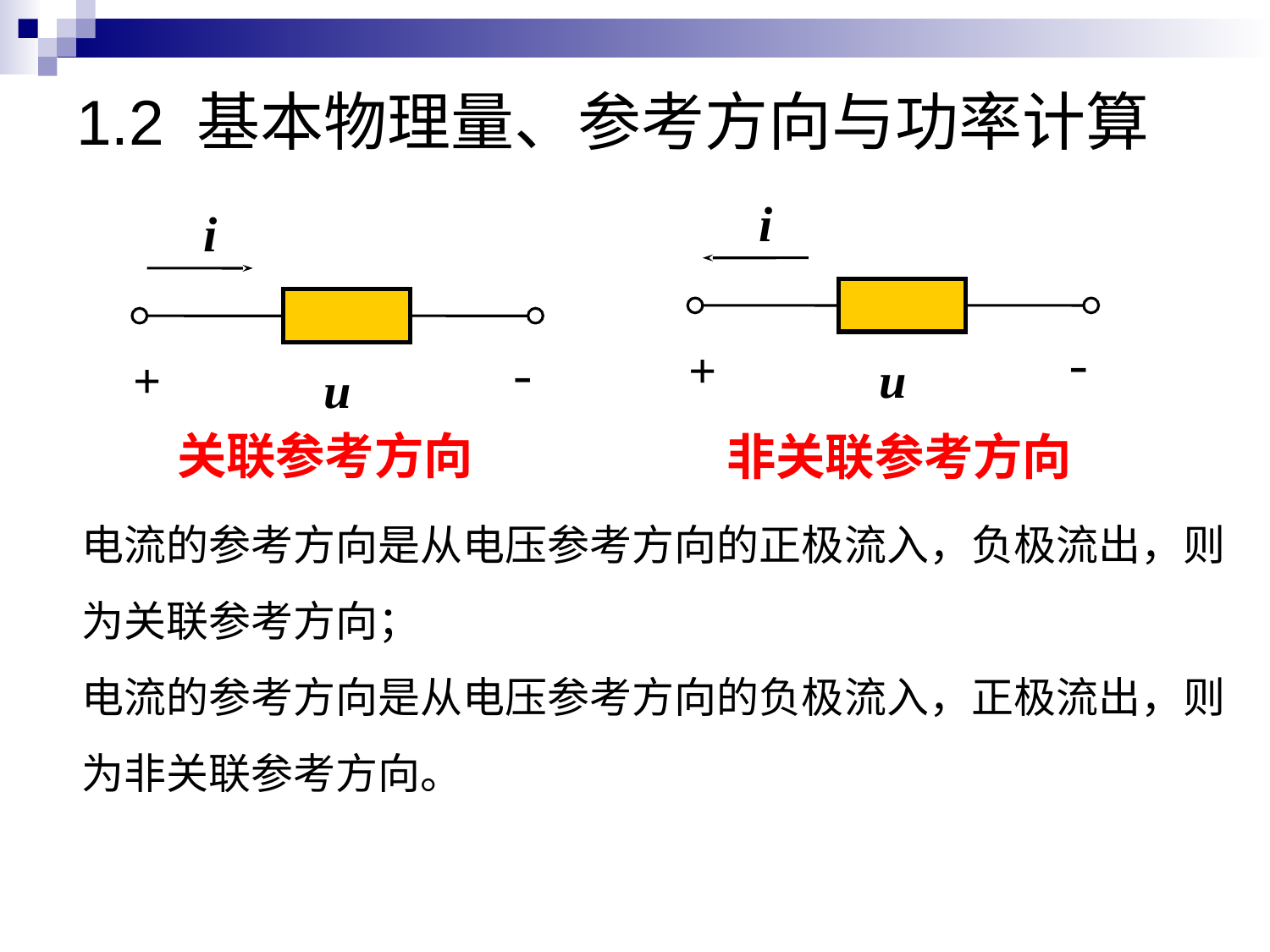

# 1.2 基本物理量、参考方向与功率计算
i

-
+
u
i

-
+
u
关联参考方向
非关联参考方向
电流的参考方向是从电压参考方向的正极流入，负极流出，则为关联参考方向；
电流的参考方向是从电压参考方向的负极流入，正极流出，则为非关联参考方向。